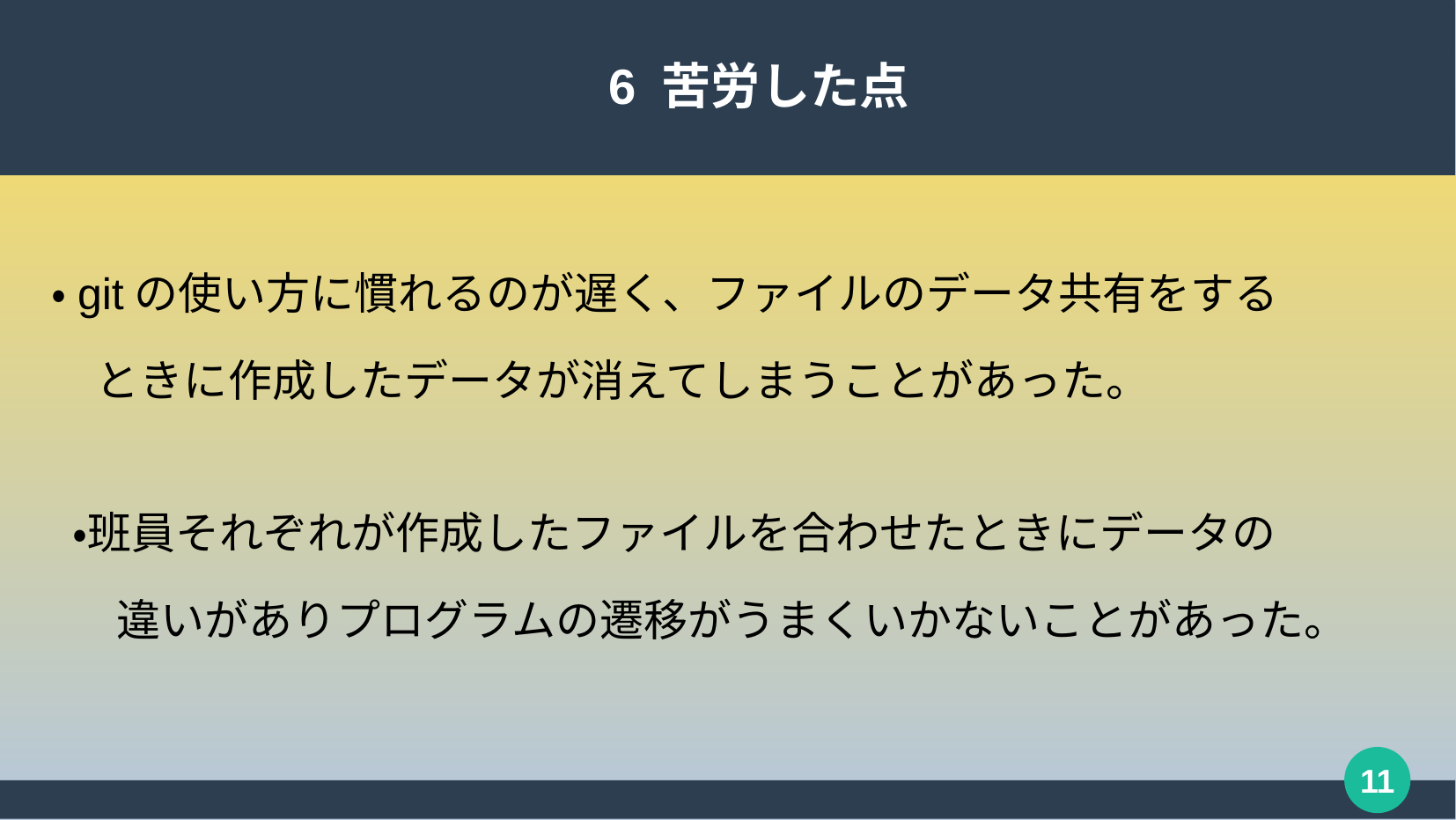

# 6 苦労した点

・gitの使い方に慣れるのが遅く、ファイルのデータ共有をする
　ときに作成したデータが消えてしまうことがあった。

 ・班員それぞれが作成したファイルを合わせたときにデータの
 　違いがありプログラムの遷移がうまくいかないことがあった。